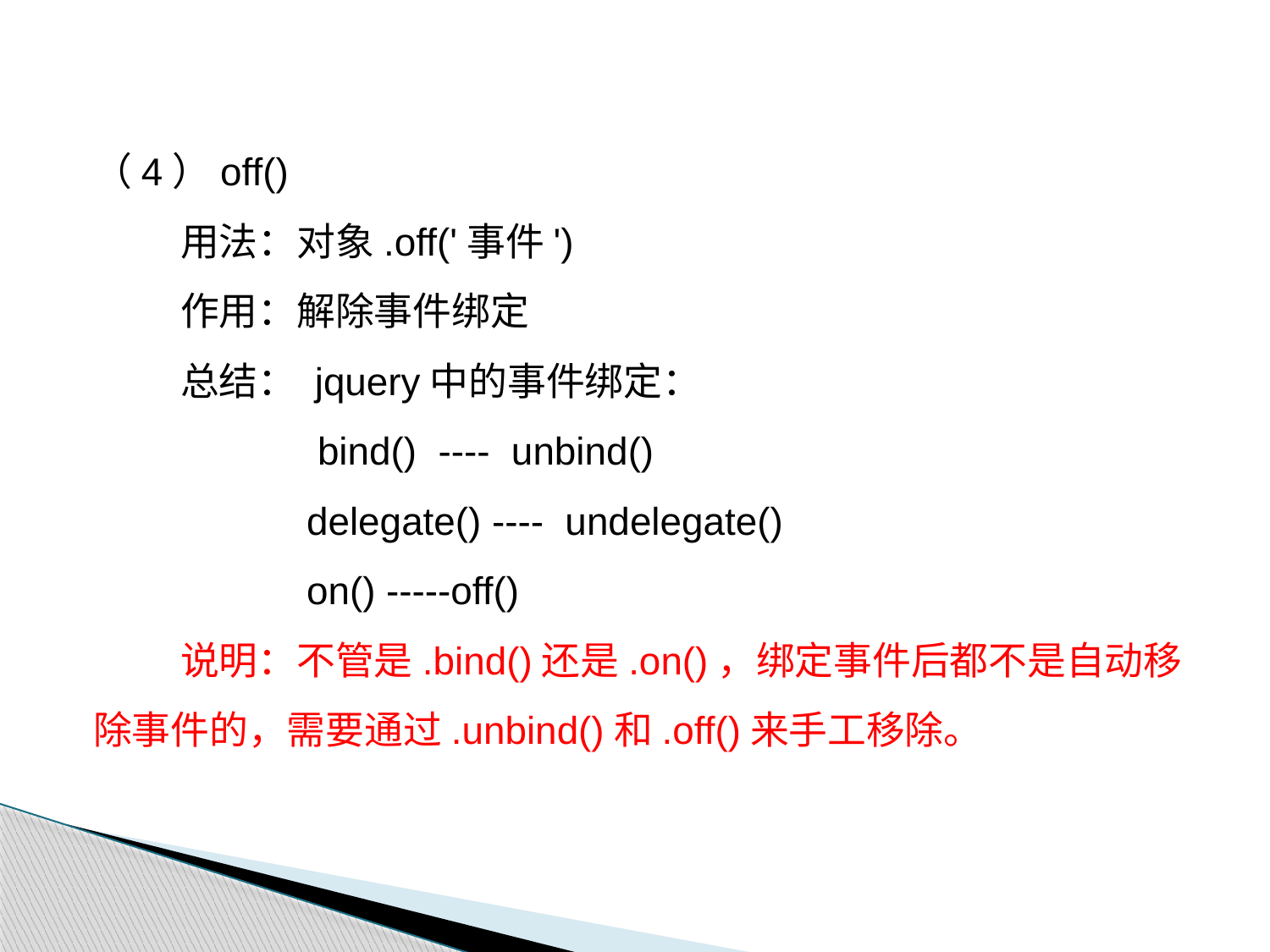

（4）off()
         用法：对象.off('事件')
         作用：解除事件绑定
         总结： jquery中的事件绑定：
   	         bind()  ----  unbind()
    	        delegate() ----  undelegate()
    	        on() -----off()
         说明：不管是.bind()还是.on()，绑定事件后都不是自动移除事件的，需要通过.unbind()和.off()来手工移除。